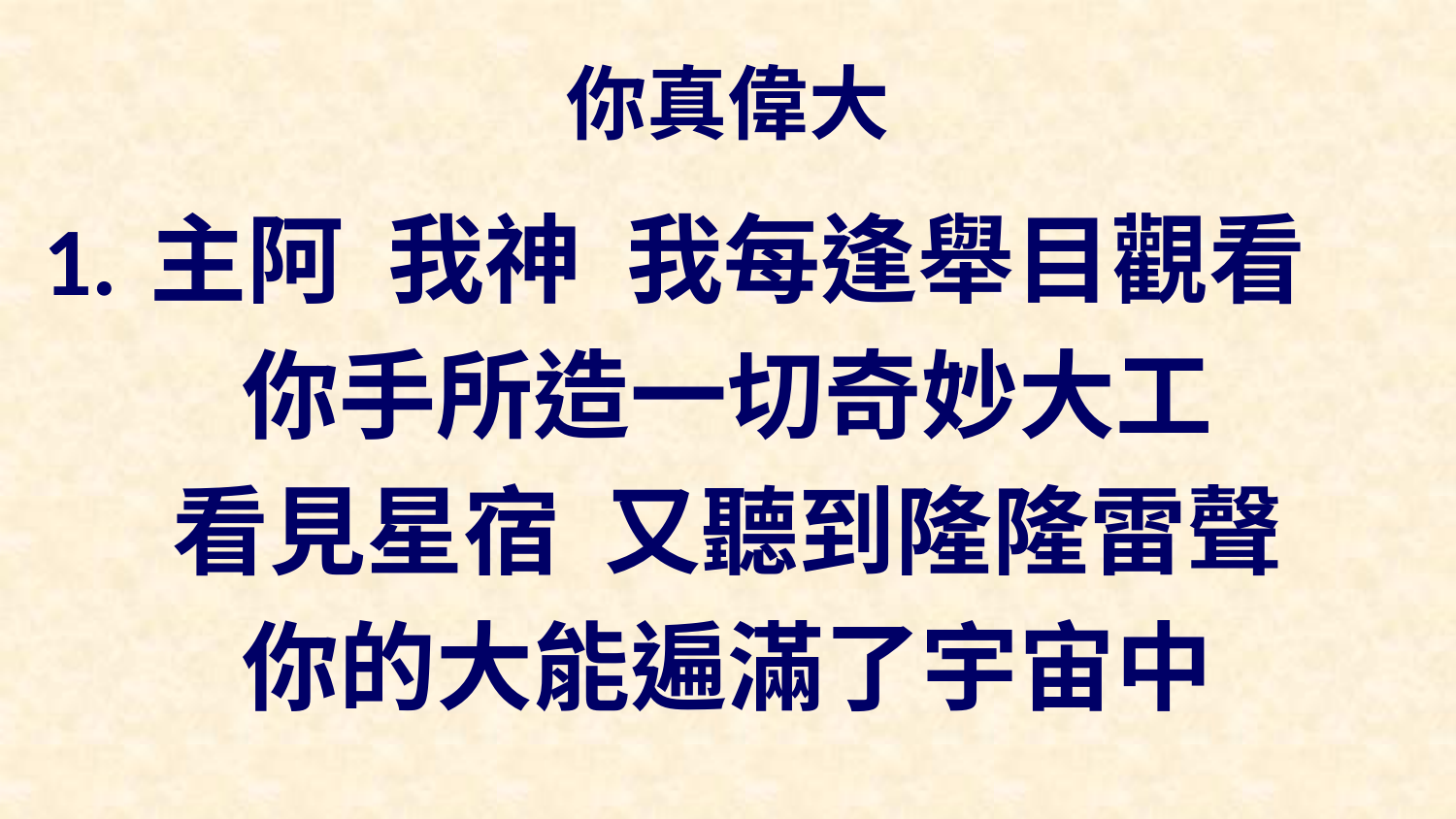

# 你真偉大
主阿  我神  我每逢舉目觀看
你手所造一切奇妙大工
看見星宿  又聽到隆隆雷聲
你的大能遍滿了宇宙中
1.